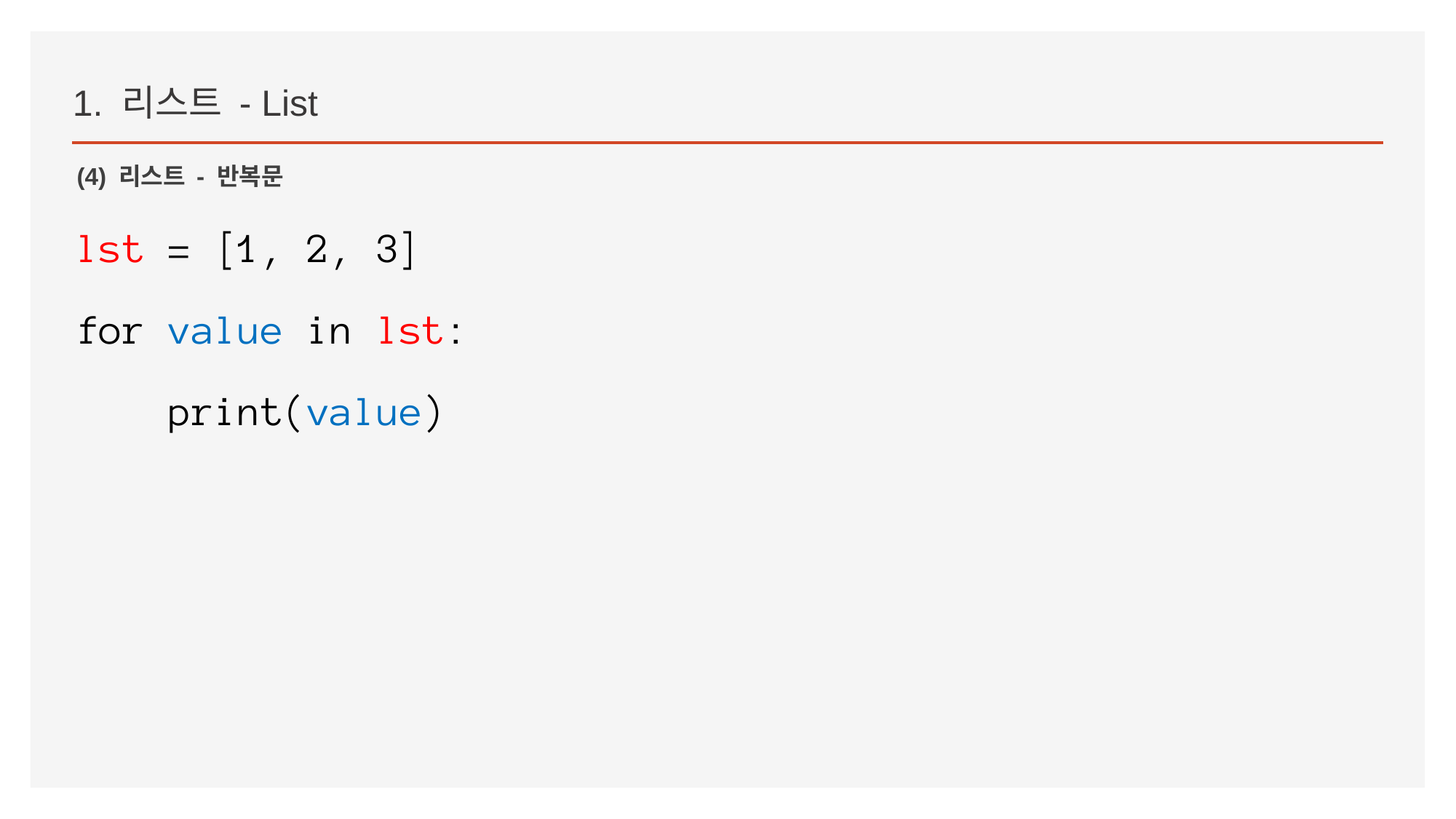

1. 리스트 - List
(4) 리스트 - 반복문
lst = [1, 2, 3]
for value in lst:
    print(value)